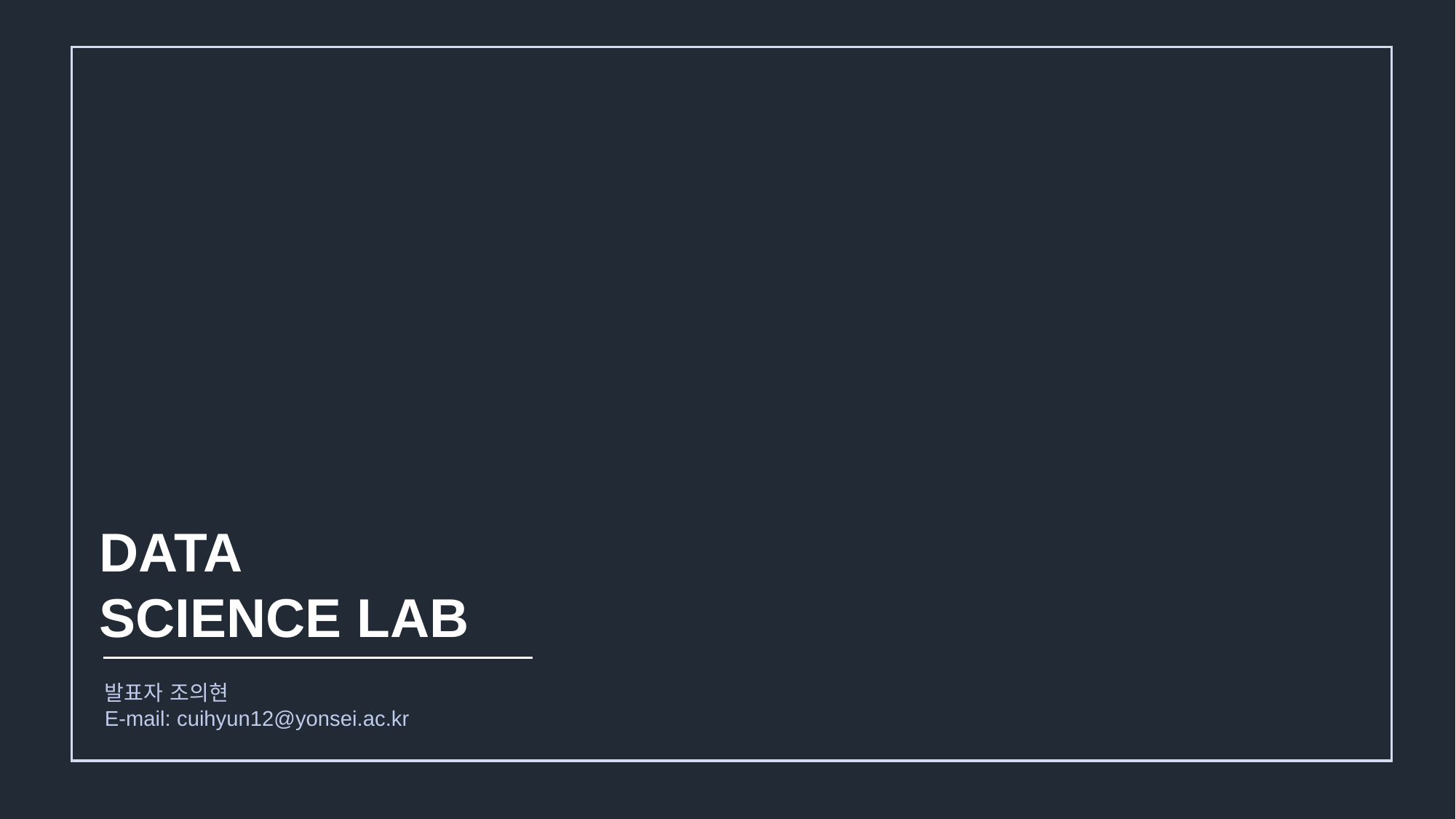

DATA
SCIENCE LAB
발표자 조의현
E-mail: cuihyun12@yonsei.ac.kr